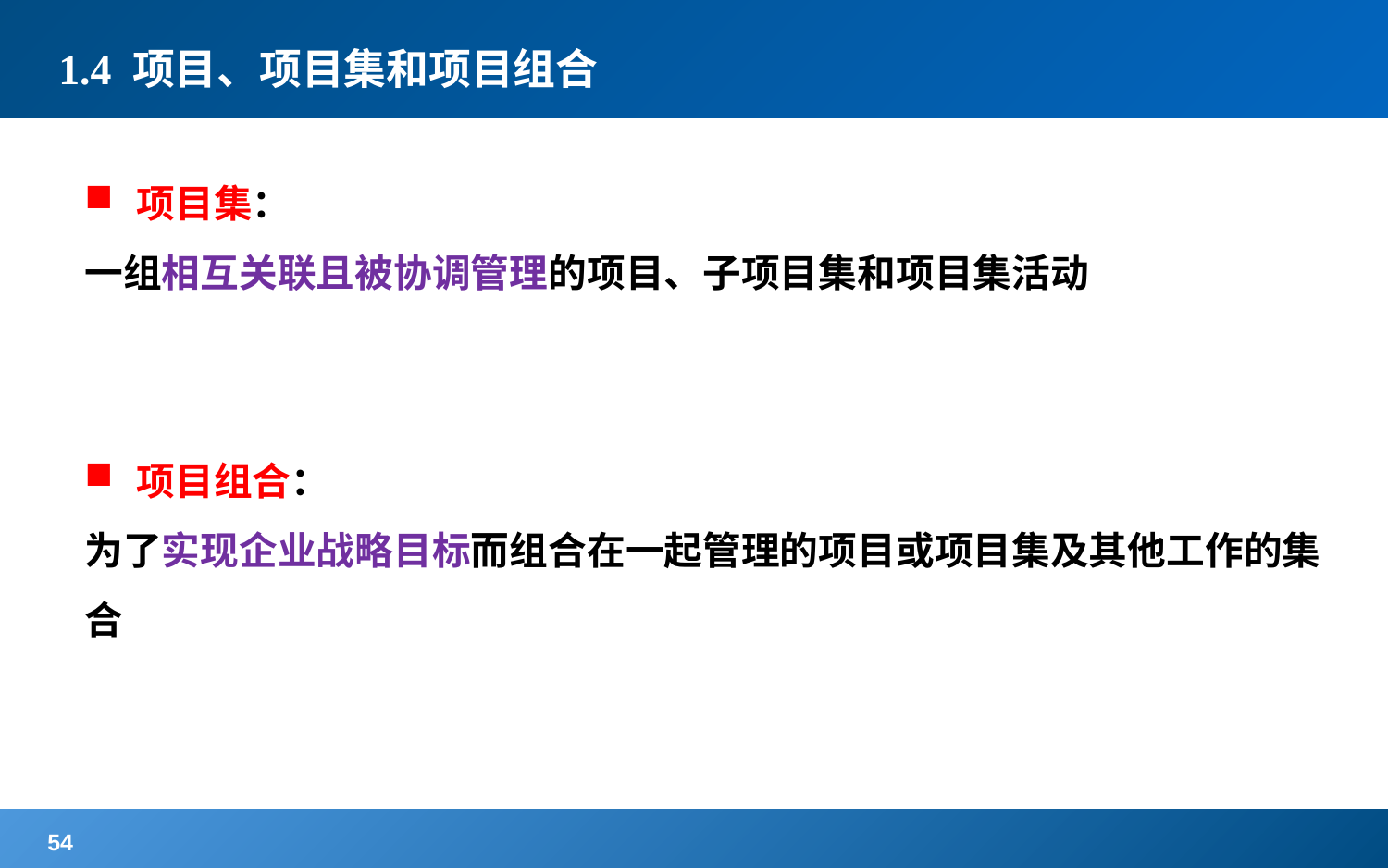

# 1.4 项目、项目集和项目组合
项目集：
一组相互关联且被协调管理的项目、子项目集和项目集活动

项目组合：
为了实现企业战略目标而组合在一起管理的项目或项目集及其他工作的集合